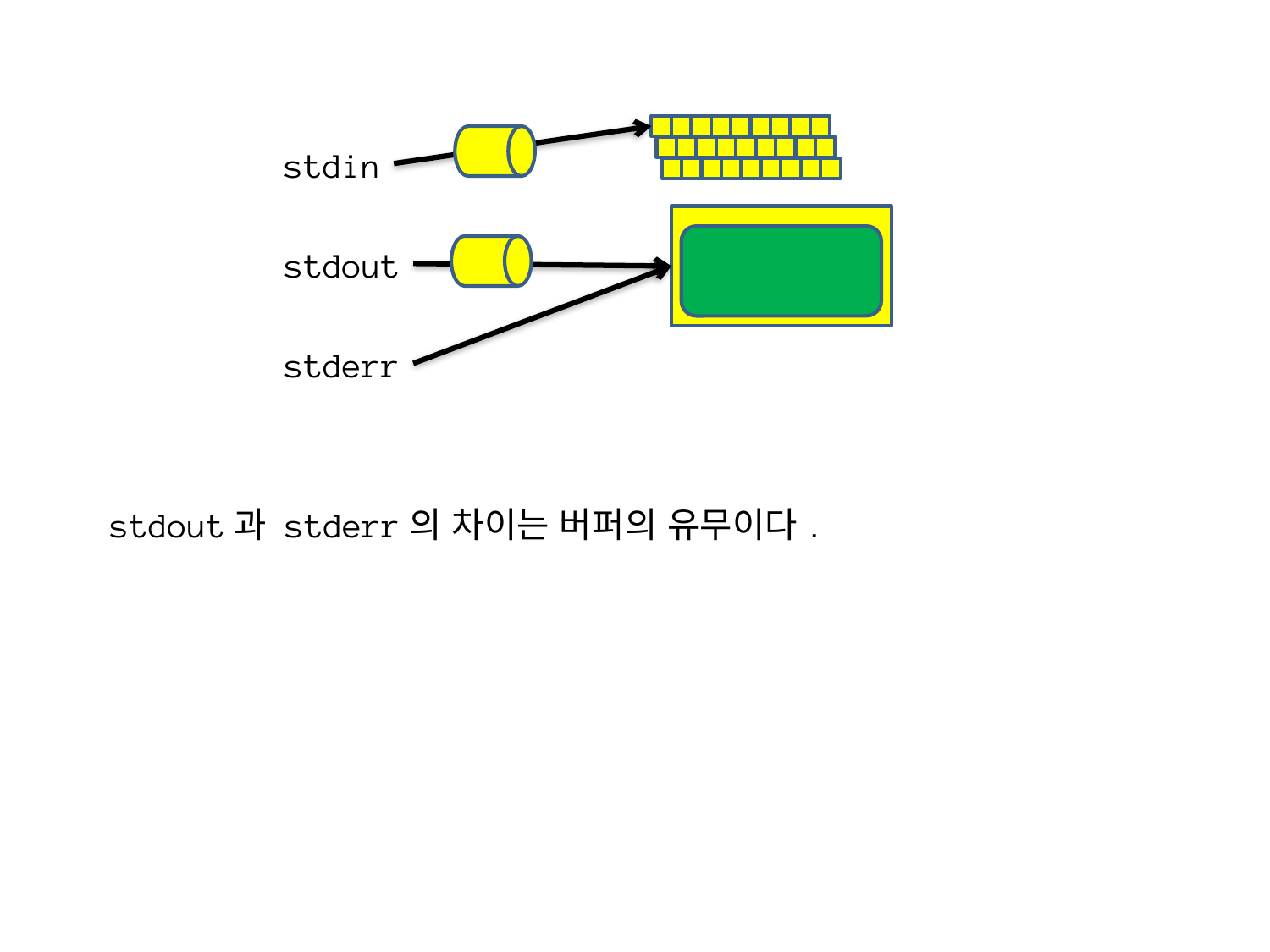

stdin

stdout

stderr
stdout과 stderr의 차이는 버퍼의 유무이다.